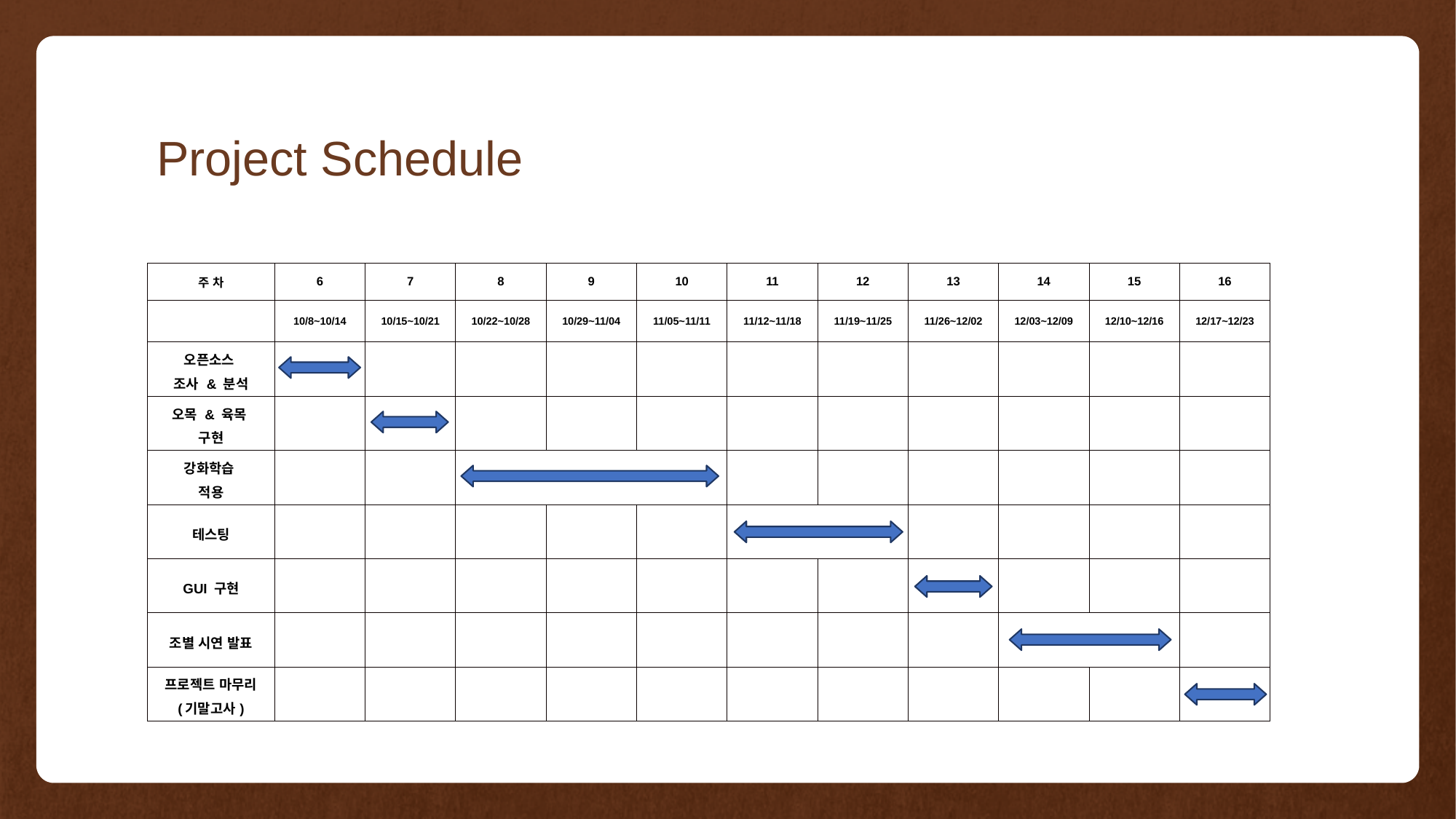

# Project Schedule
| 주 차 | 6 | 7 | 8 | 9 | 10 | 11 | 12 | 13 | 14 | 15 | 16 |
| --- | --- | --- | --- | --- | --- | --- | --- | --- | --- | --- | --- |
|  | 10/8~10/14 | 10/15~10/21 | 10/22~10/28 | 10/29~11/04 | 11/05~11/11 | 11/12~11/18 | 11/19~11/25 | 11/26~12/02 | 12/03~12/09 | 12/10~12/16 | 12/17~12/23 |
| 오픈소스 조사 & 분석 |  |  |  |  |  |  |  |  |  |  |  |
| 오목 & 육목 구현 |  |  |  |  |  |  |  |  |  |  |  |
| 강화학습 적용 |  |  |  |  |  |  |  |  |  |  |  |
| 테스팅 |  |  |  |  |  |  |  |  |  |  |  |
| GUI 구현 |  |  |  |  |  |  |  |  |  |  |  |
| 조별 시연 발표 |  |  |  |  |  |  |  |  |  |  |  |
| 프로젝트 마무리 (기말고사) |  |  |  |  |  |  |  |  |  |  |  |